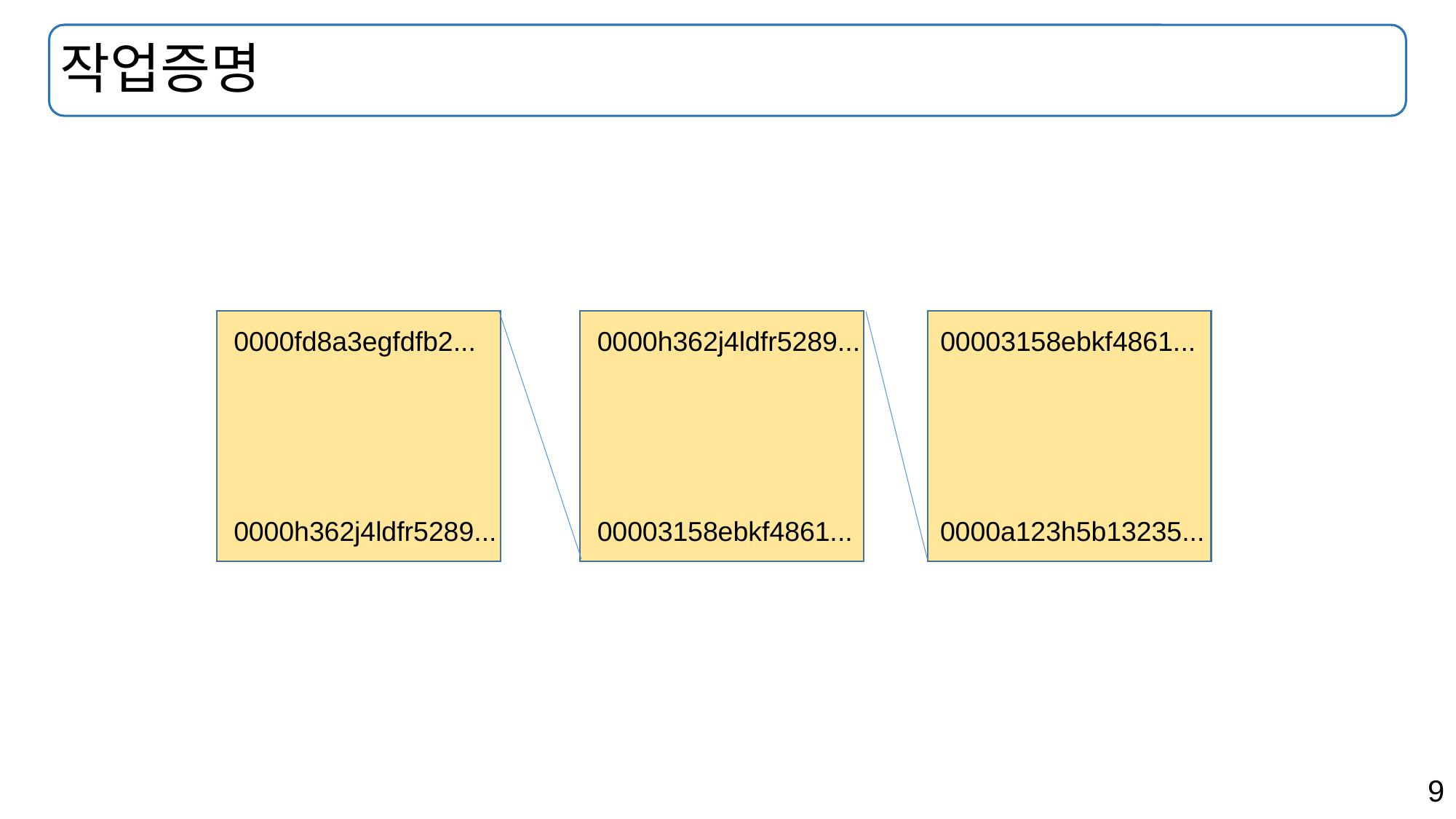

# 작업증명

0000h362j4ldfr5289...
00003158ebkf4861...
0000fd8a3egfdfb2...
00003158ebkf4861...
0000a123h5b13235...
0000h362j4ldfr5289...